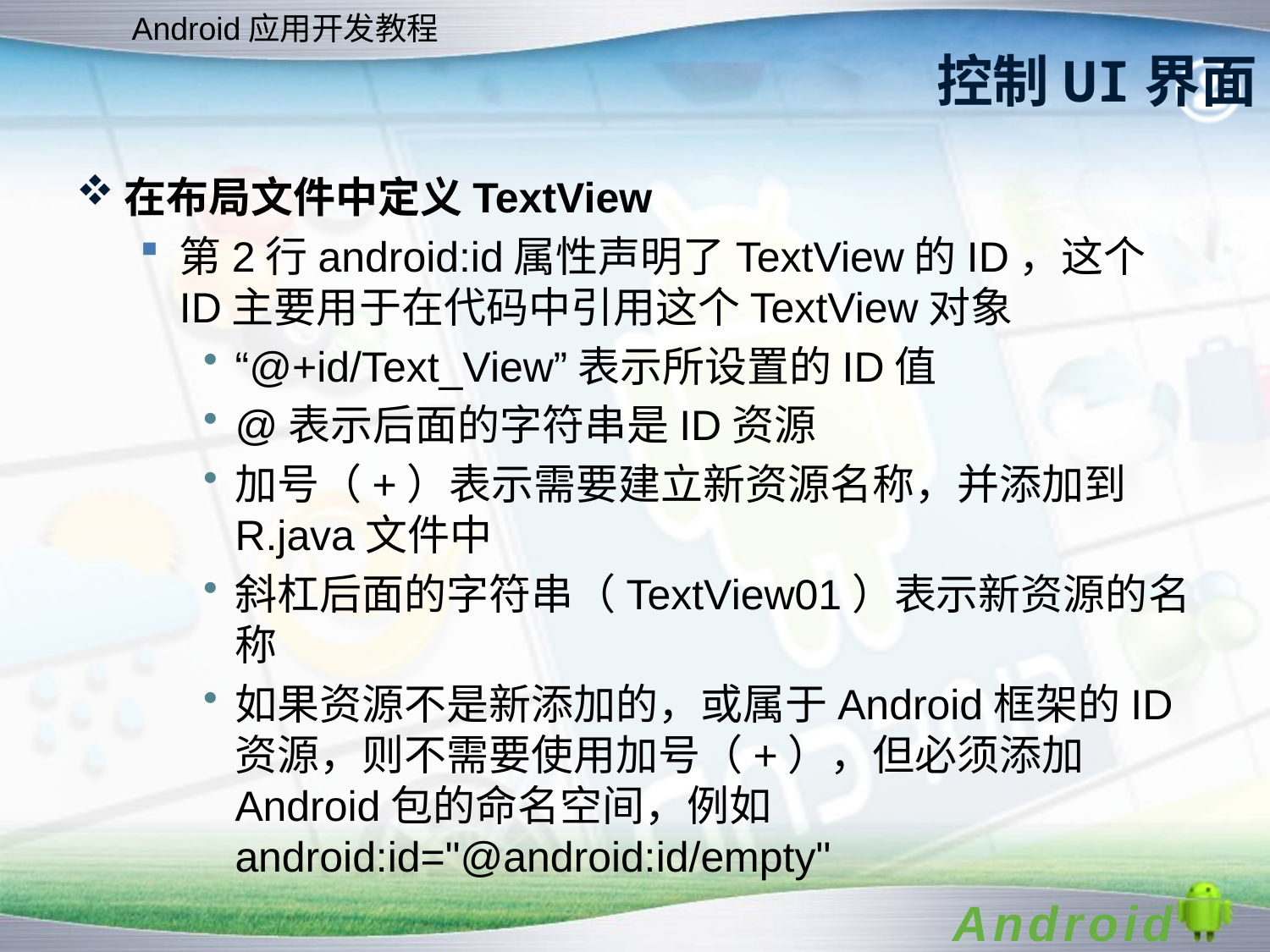

控制UI界面
在布局文件中定义TextView
第2行android:id属性声明了TextView的ID，这个ID主要用于在代码中引用这个TextView对象
“@+id/Text_View”表示所设置的ID值
@表示后面的字符串是ID资源
加号（+）表示需要建立新资源名称，并添加到R.java文件中
斜杠后面的字符串（TextView01）表示新资源的名称
如果资源不是新添加的，或属于Android框架的ID资源，则不需要使用加号（+），但必须添加Android包的命名空间，例如android:id="@android:id/empty"